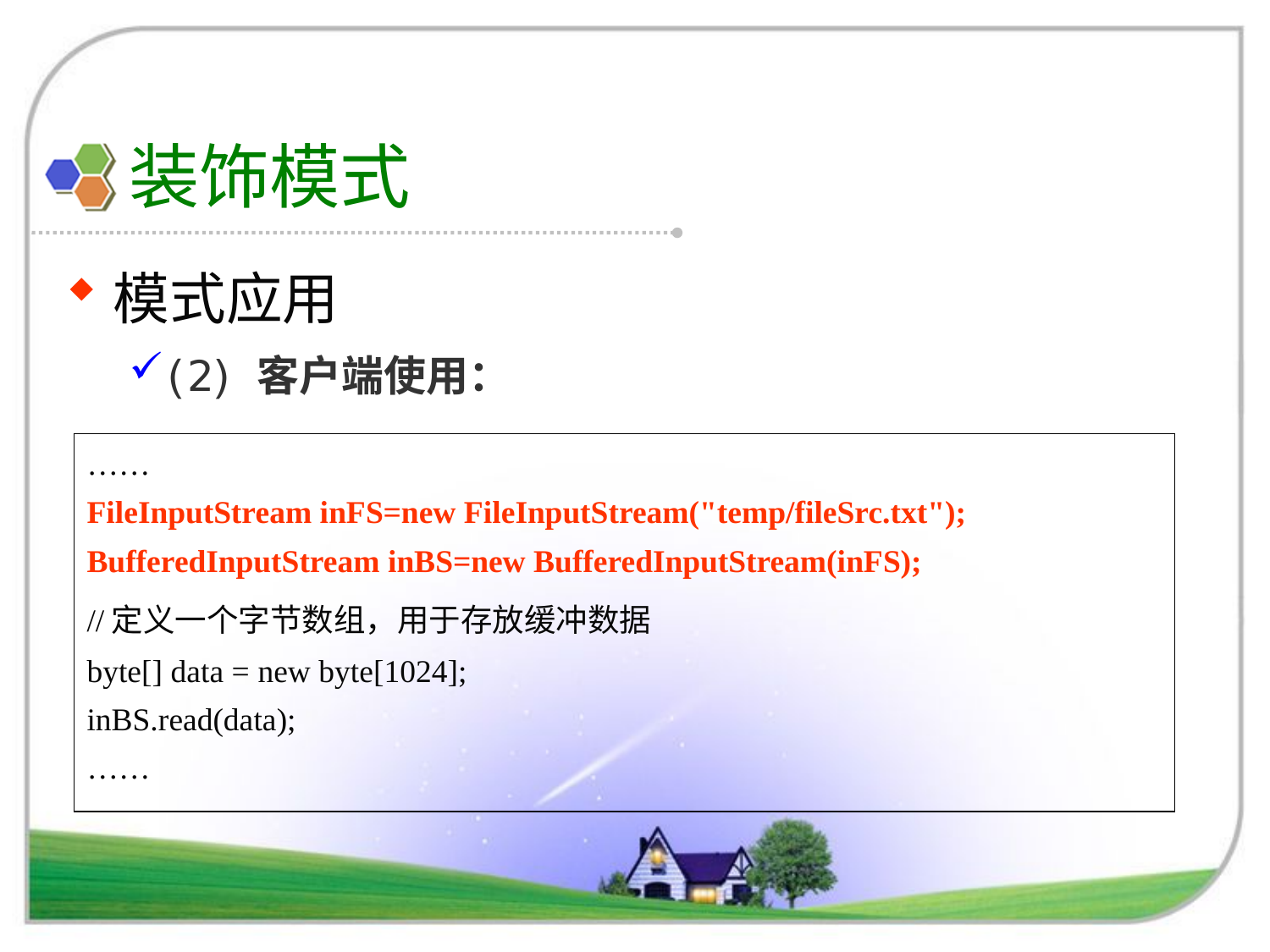

# 装饰模式
模式应用
(2) 客户端使用：
| …… FileInputStream inFS=new FileInputStream("temp/fileSrc.txt"); BufferedInputStream inBS=new BufferedInputStream(inFS); //定义一个字节数组，用于存放缓冲数据 byte[] data = new byte[1024]; inBS.read(data); …… |
| --- |